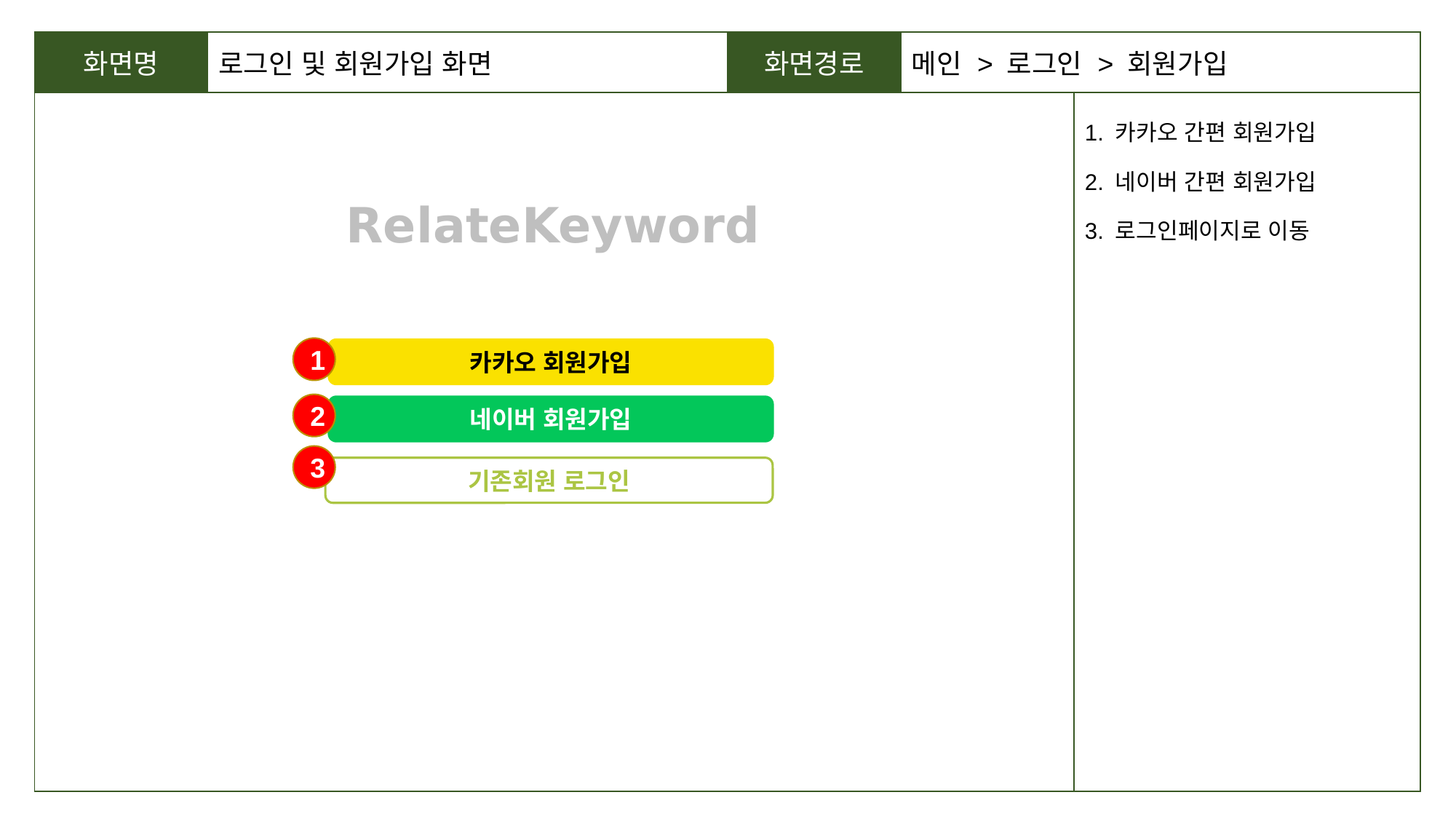

| 화면명 | 로그인 및 회원가입 화면 | 화면경로 | 메인 > 로그인 > 회원가입 |  |
| --- | --- | --- | --- | --- |
|  |  |  |  | 1. 카카오 간편 회원가입 2. 네이버 간편 회원가입 3. 로그인페이지로 이동 |
RelateKeyword

1
카카오 회원가입
2
네이버 회원가입
3
기존회원 로그인